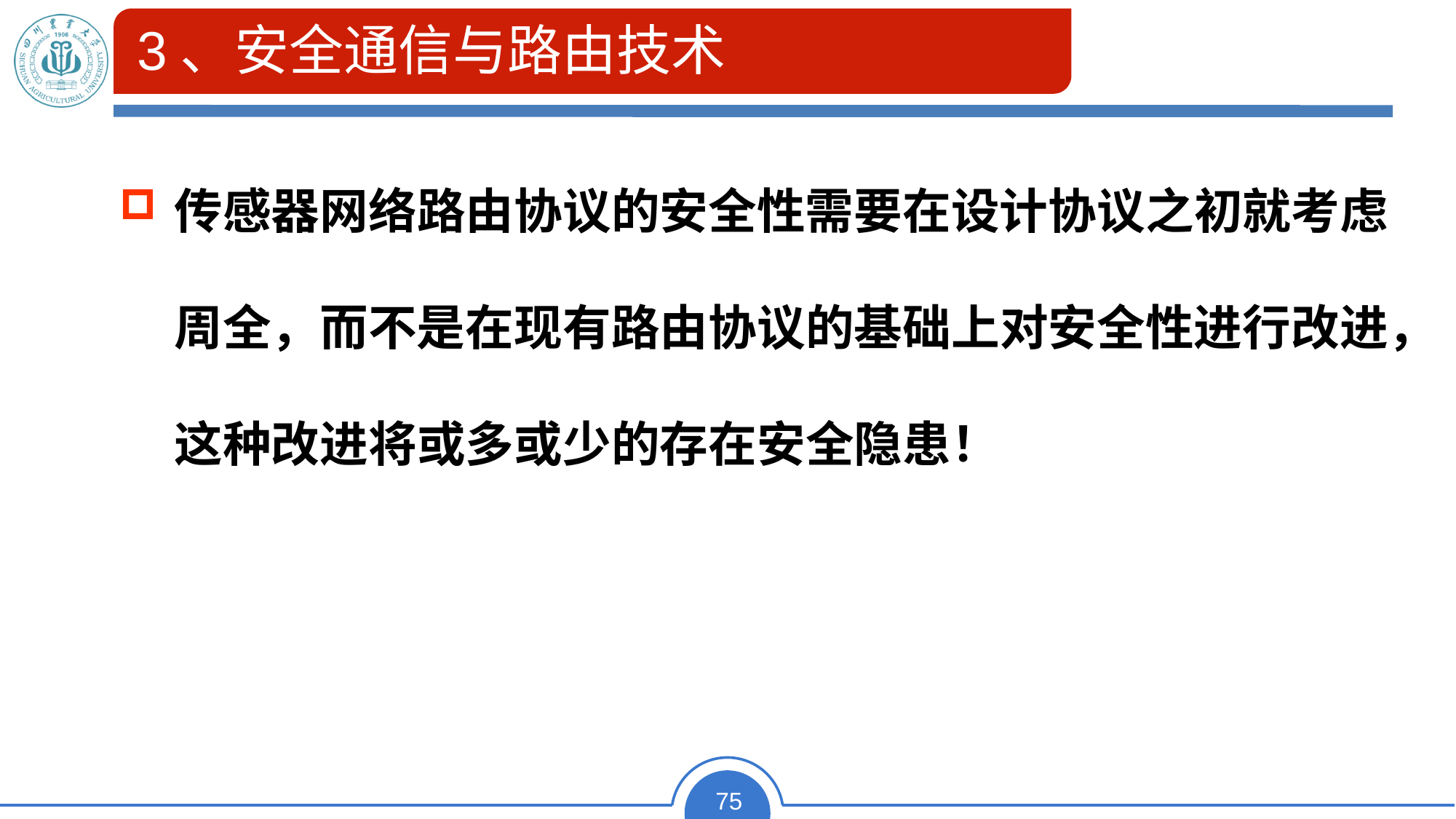

# 3、安全通信与路由技术
传感器网络路由协议的安全性需要在设计协议之初就考虑周全，而不是在现有路由协议的基础上对安全性进行改进，这种改进将或多或少的存在安全隐患！